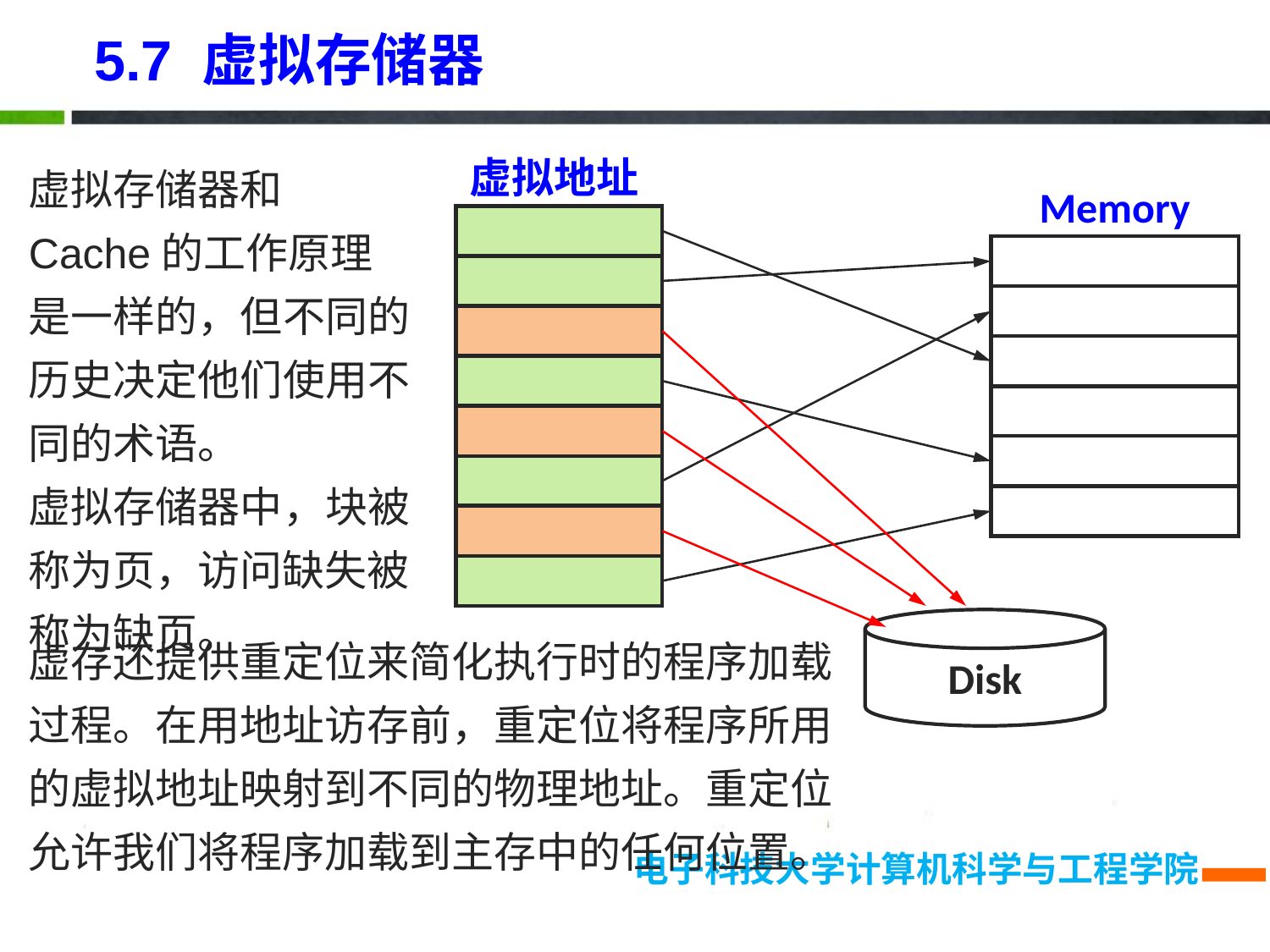

5.7 虚拟存储器
虚拟存储器和Cache的工作原理是一样的，但不同的历史决定他们使用不同的术语。
虚拟存储器中，块被称为页，访问缺失被称为缺页。
虚拟地址
Memory

Disk
虚存还提供重定位来简化执行时的程序加载过程。在用地址访存前，重定位将程序所用的虚拟地址映射到不同的物理地址。重定位允许我们将程序加载到主存中的任何位置。
51